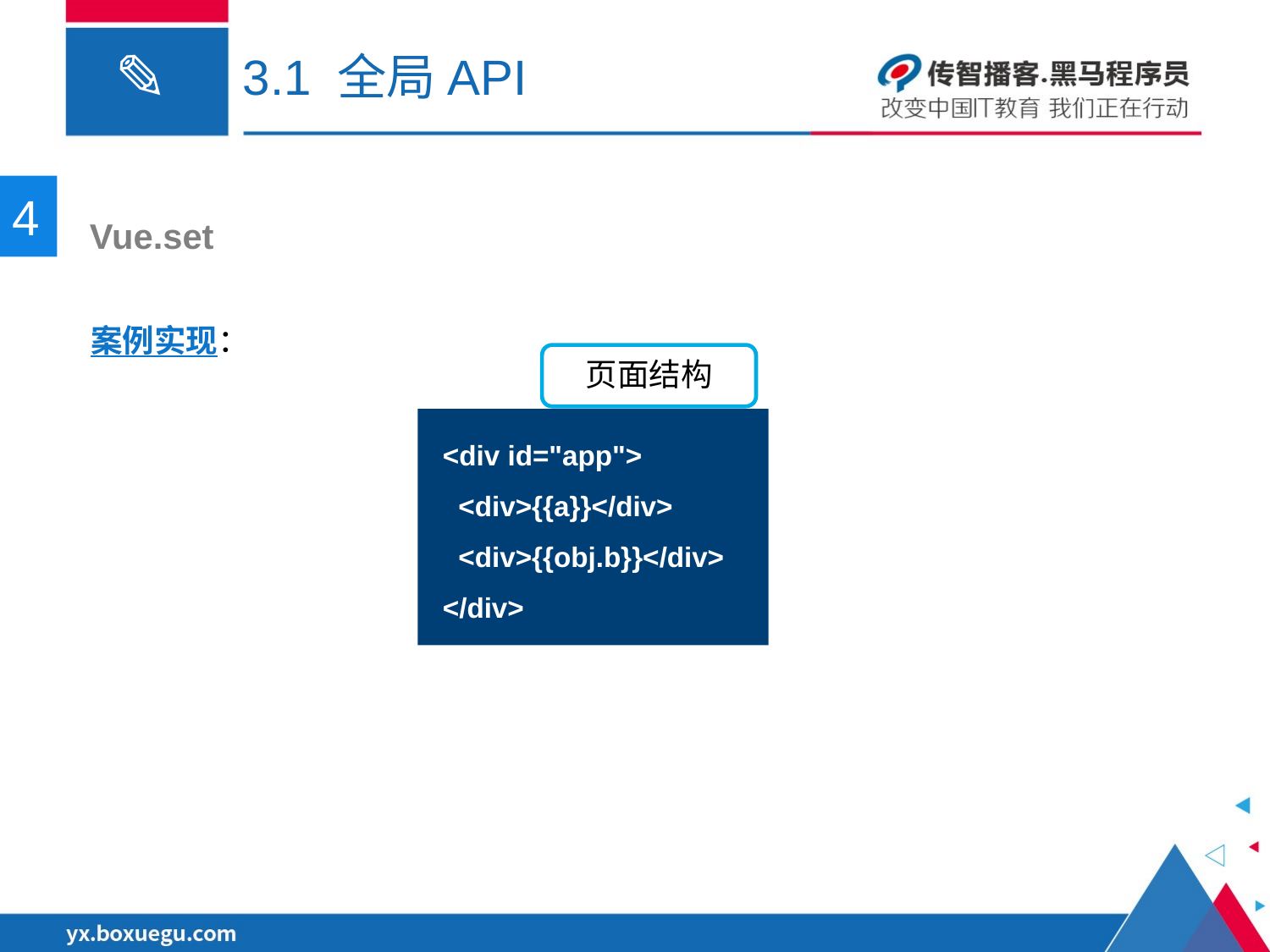

# 3.1 全局API

4
  Vue.set
案例实现：
页面结构

<div id="app">
  <div>{{a}}</div>
  <div>{{obj.b}}</div>
</div>